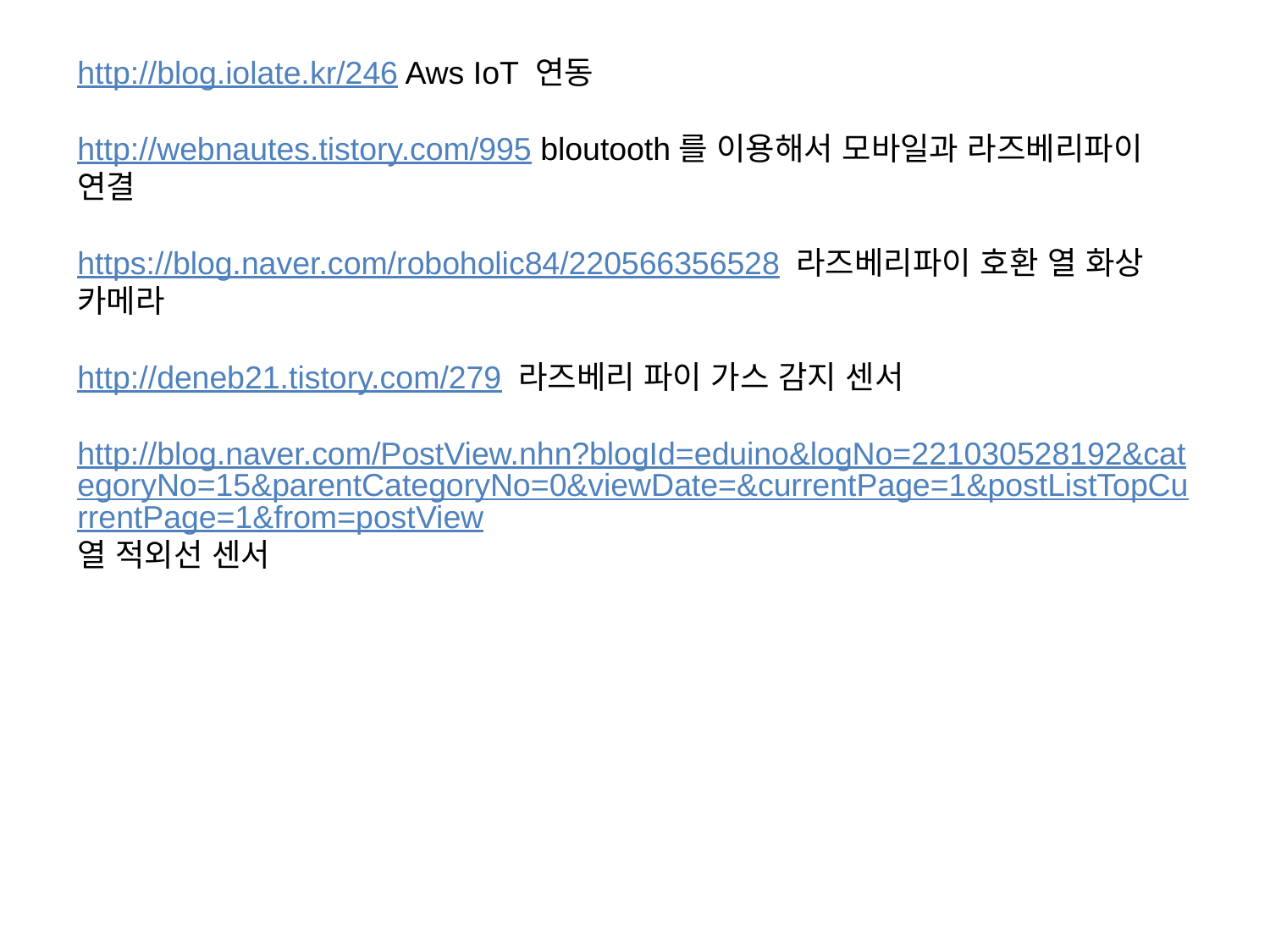

http://blog.iolate.kr/246 Aws IoT 연동

http://webnautes.tistory.com/995 bloutooth를 이용해서 모바일과 라즈베리파이 연결

https://blog.naver.com/roboholic84/220566356528 라즈베리파이 호환 열 화상 카메라

http://deneb21.tistory.com/279 라즈베리 파이 가스 감지 센서

http://blog.naver.com/PostView.nhn?blogId=eduino&logNo=221030528192&categoryNo=15&parentCategoryNo=0&viewDate=&currentPage=1&postListTopCurrentPage=1&from=postView
열 적외선 센서